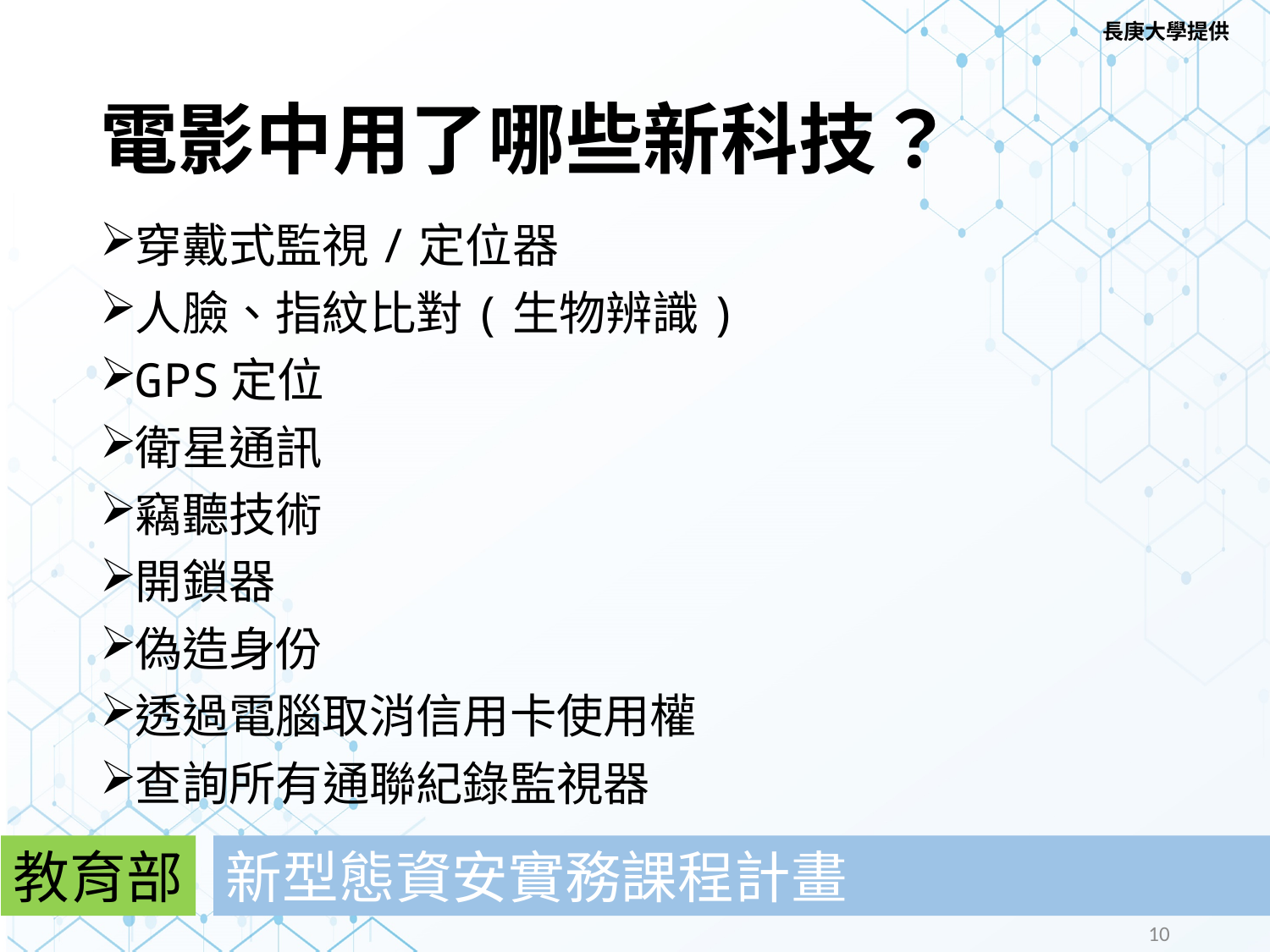

長庚大學提供
# 電影中用了哪些新科技？​
穿戴式監視/定位器​
人臉、指紋比對(生物辨識)​
GPS定位​
衛星通訊​
竊聽技術​
開鎖器​
偽造身份​
透過電腦取消信用卡使用權​
查詢所有通聯紀錄​監視器​​
教育部
新型態資安實務課程計畫
10